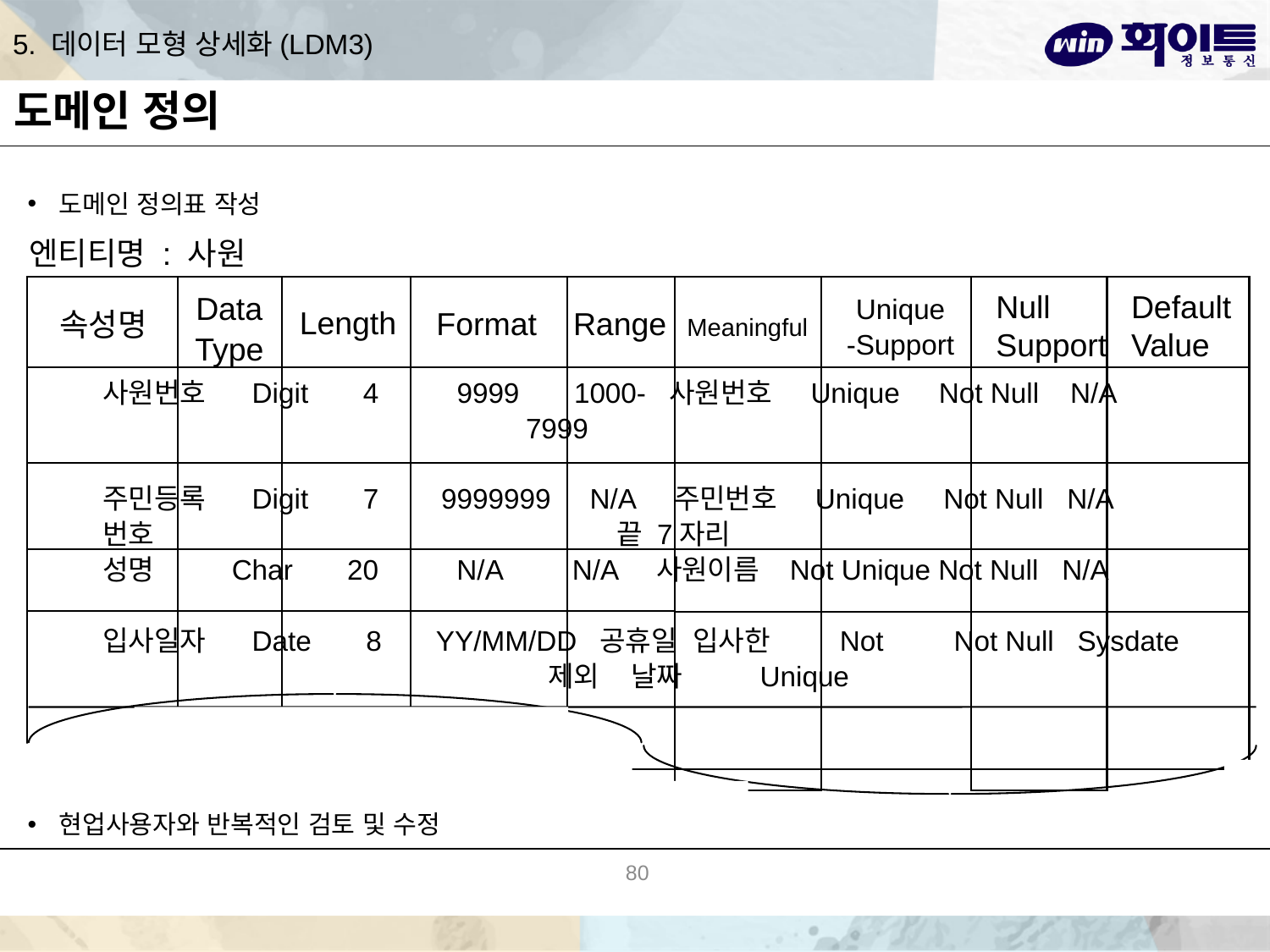

# 5. 데이터 모형 상세화(LDM3)
도메인 정의
도메인 정의표 작성

현업사용자와 반복적인 검토 및 수정

엔티티명 : 사원

Data
Type
Null
Support
Default
Value
Unique
-Support
Length
Format
Range
속성명
Meaningful
사원번호     Digit       4          9999       1000-  사원번호    Unique     Not Null    N/A
                                                      7999

주민등록     Digit       7        9999999     N/A    주민번호    Unique     Not Null   N/A
번호                                                           끝 7자리
성명         Char       20          N/A         N/A    사원이름   Not Unique Not Null   N/A

입사일자     Date       8       YY/MM/DD  공휴일  입사한        Not         Not Null   Sysdate
                                                        제외    날짜         Unique

80